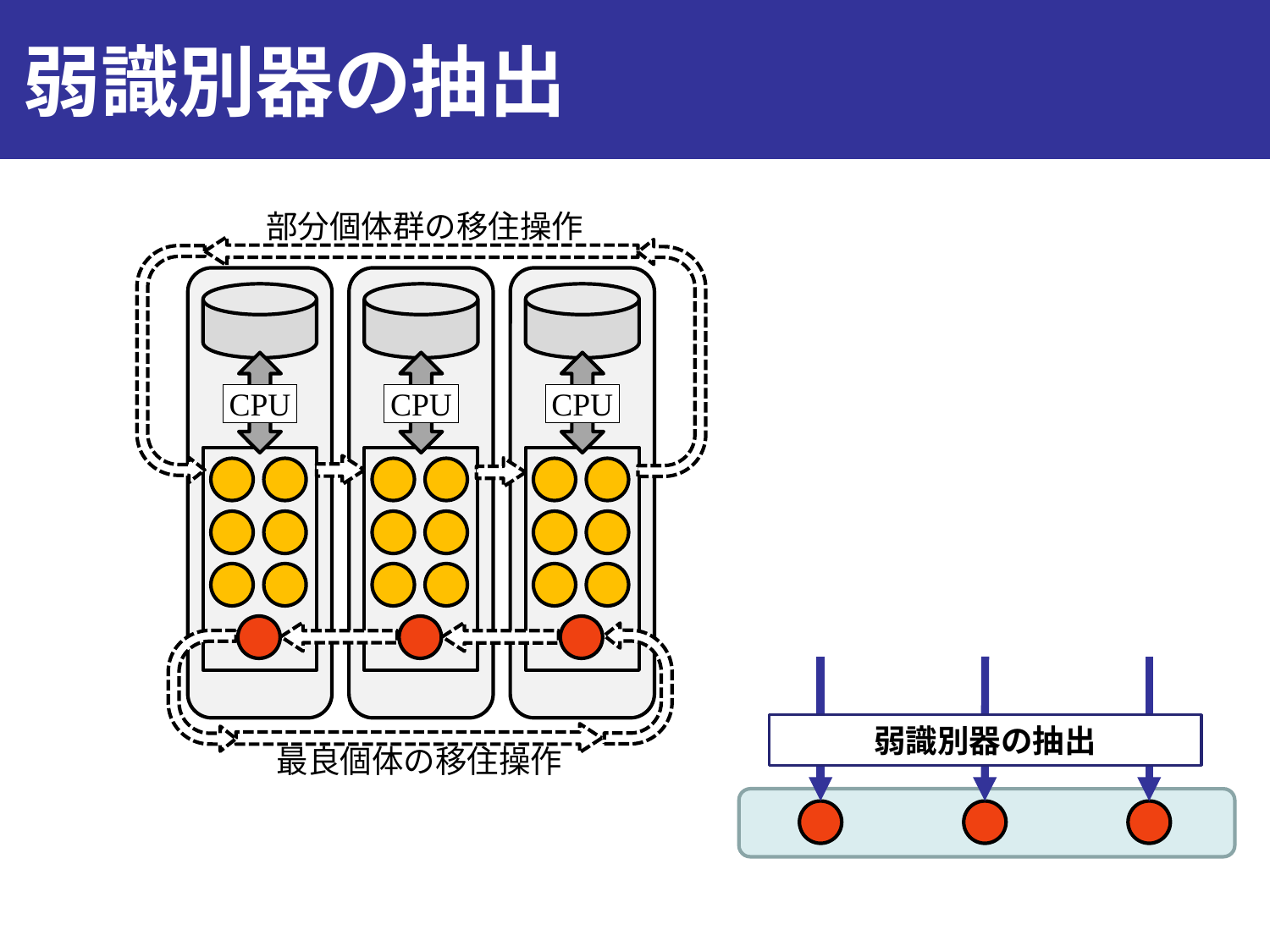

# 弱識別器の抽出
部分個体群の移住操作

CPU

CPU

CPU

弱識別器の抽出

最良個体の移住操作